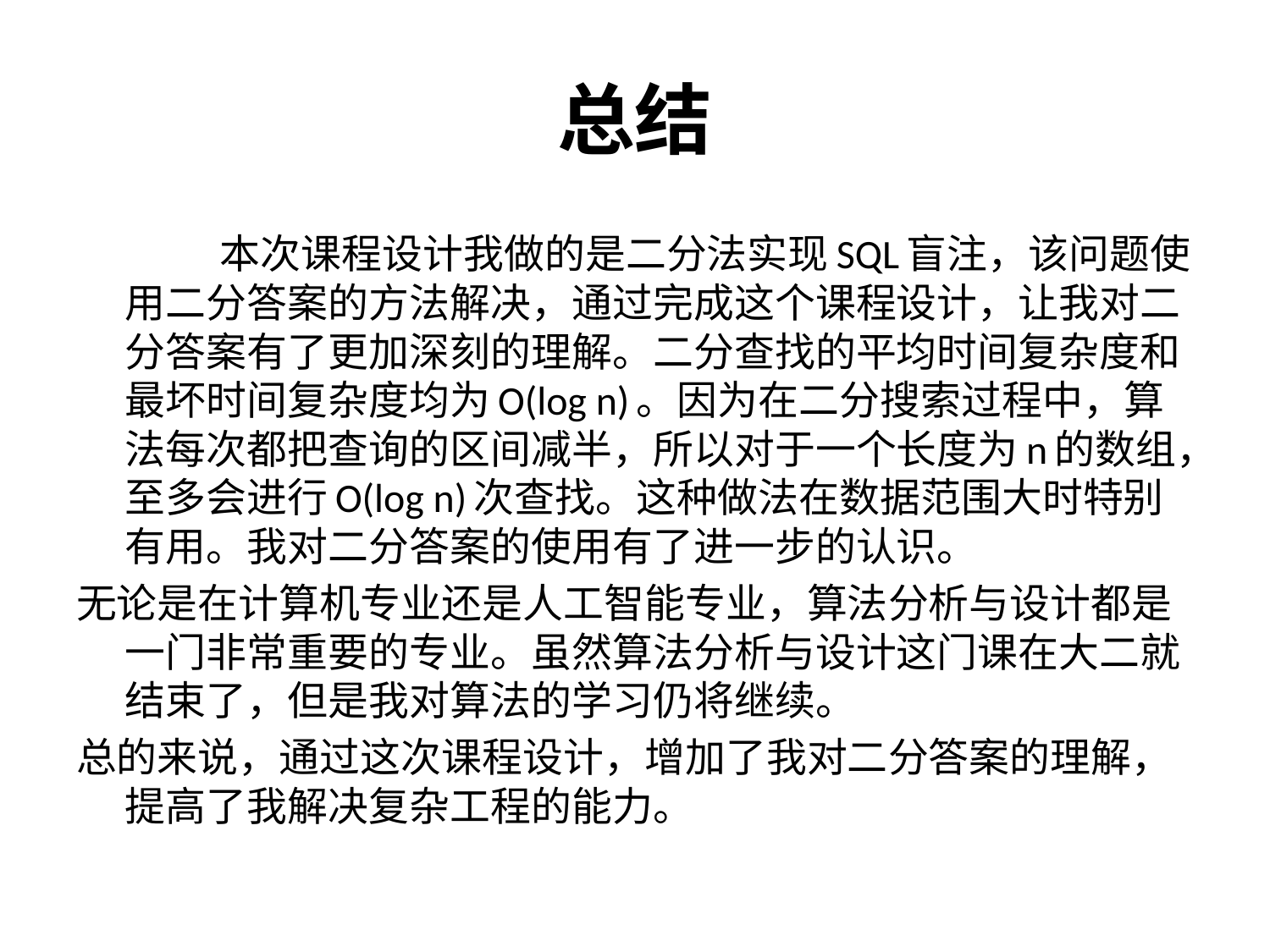

# 总结
               本次课程设计我做的是二分法实现SQL盲注，该问题使用二分答案的方法解决，通过完成这个课程设计，让我对二分答案有了更加深刻的理解。二分查找的平均时间复杂度和最坏时间复杂度均为O(log n)。因为在二分搜索过程中，算法每次都把查询的区间减半，所以对于一个长度为n的数组，至多会进行O(log n)次查找。这种做法在数据范围大时特别有用。我对二分答案的使用有了进一步的认识。
无论是在计算机专业还是人工智能专业，算法分析与设计都是一门非常重要的专业。虽然算法分析与设计这门课在大二就结束了，但是我对算法的学习仍将继续。
总的来说，通过这次课程设计，增加了我对二分答案的理解，提高了我解决复杂工程的能力。